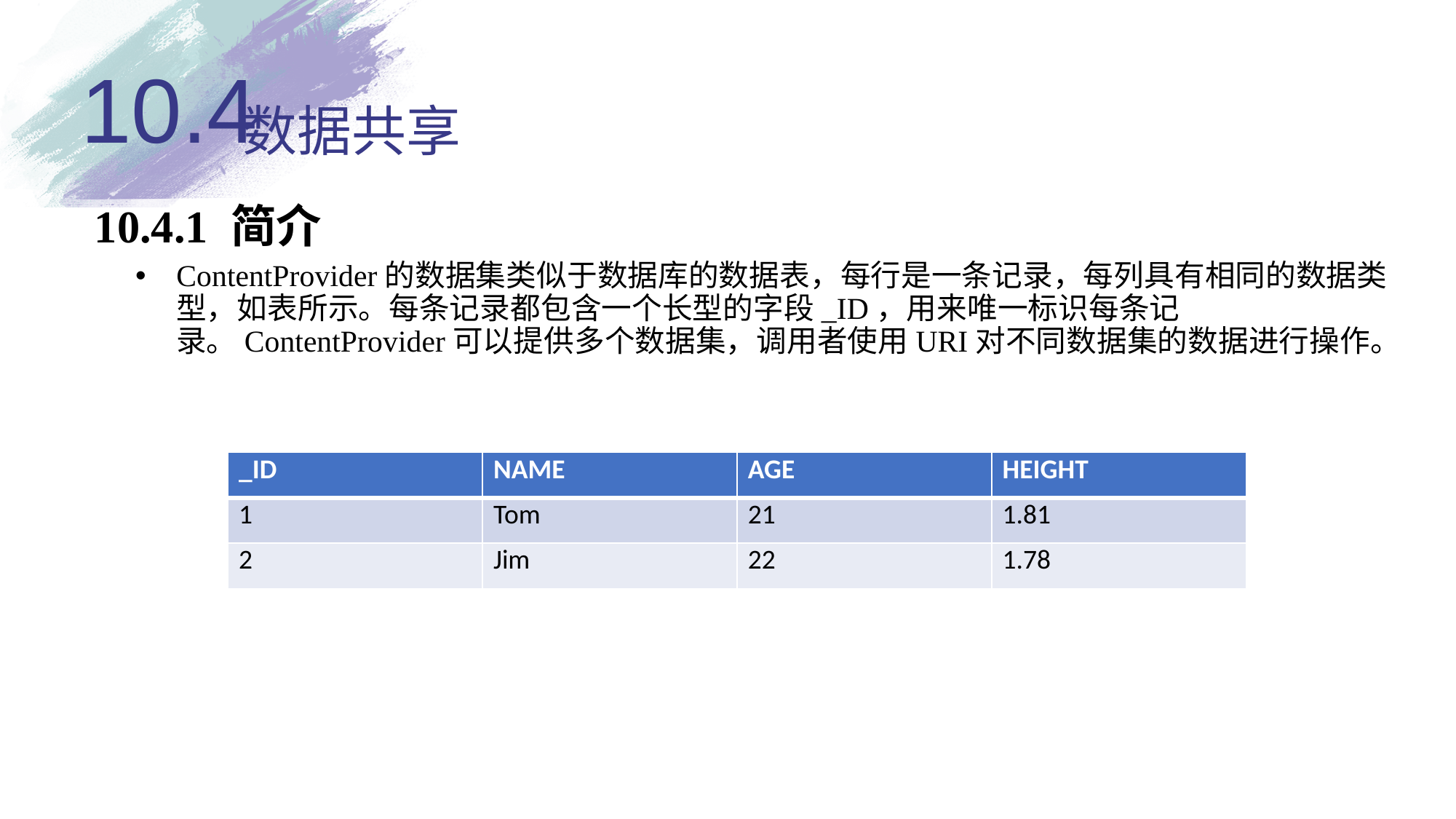

10.4
# 数据共享
10.4.1 简介
ContentProvider的数据集类似于数据库的数据表，每行是一条记录，每列具有相同的数据类型，如表所示。每条记录都包含一个长型的字段_ID，用来唯一标识每条记录。ContentProvider可以提供多个数据集，调用者使用URI对不同数据集的数据进行操作。
| \_ID | NAME | AGE | HEIGHT |
| --- | --- | --- | --- |
| 1 | Tom | 21 | 1.81 |
| 2 | Jim | 22 | 1.78 |